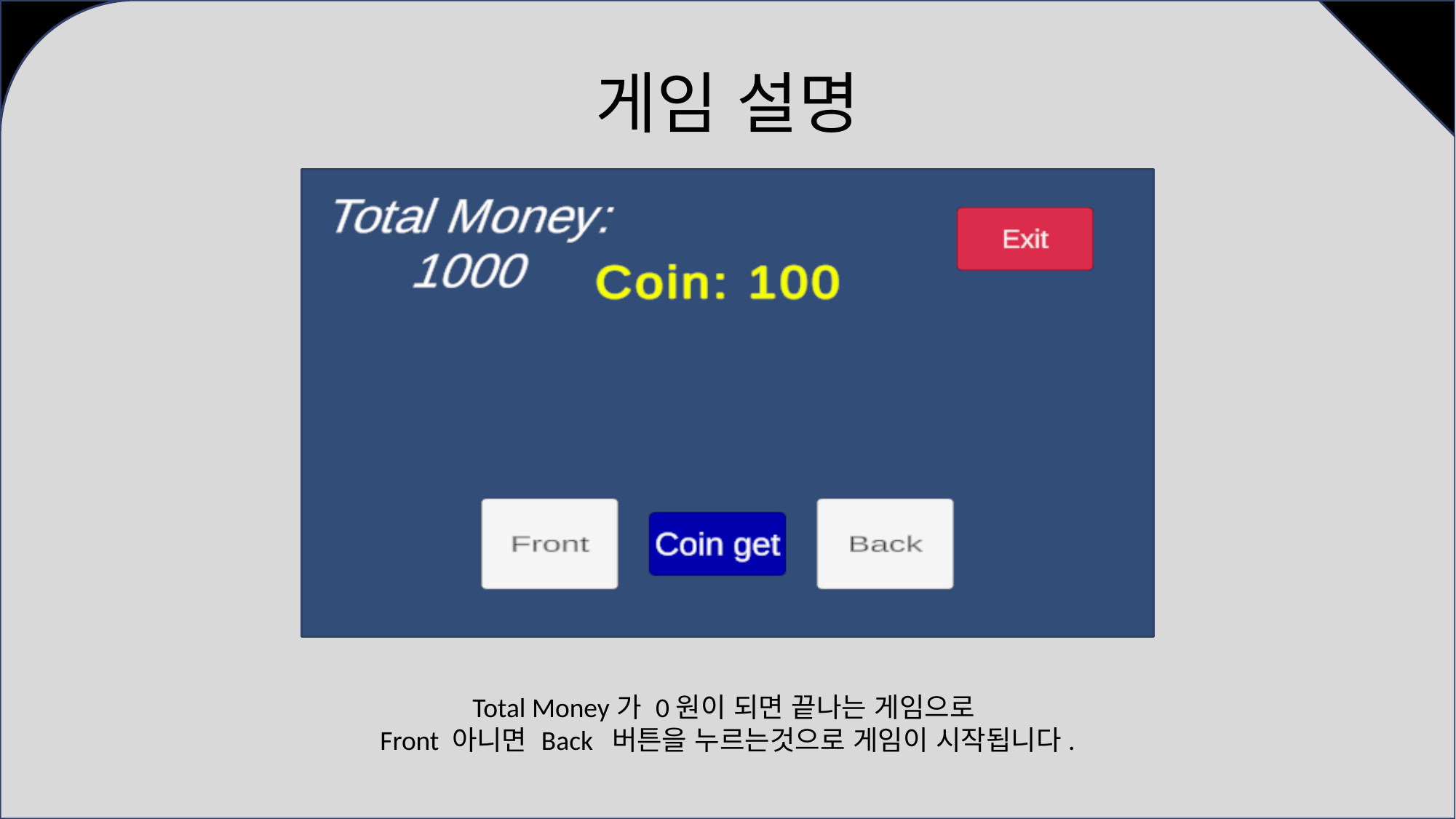

# 게임 설명

Total Money가 0원이 되면 끝나는 게임으로
Front 아니면 Back  버튼을 누르는것으로 게임이 시작됩니다.